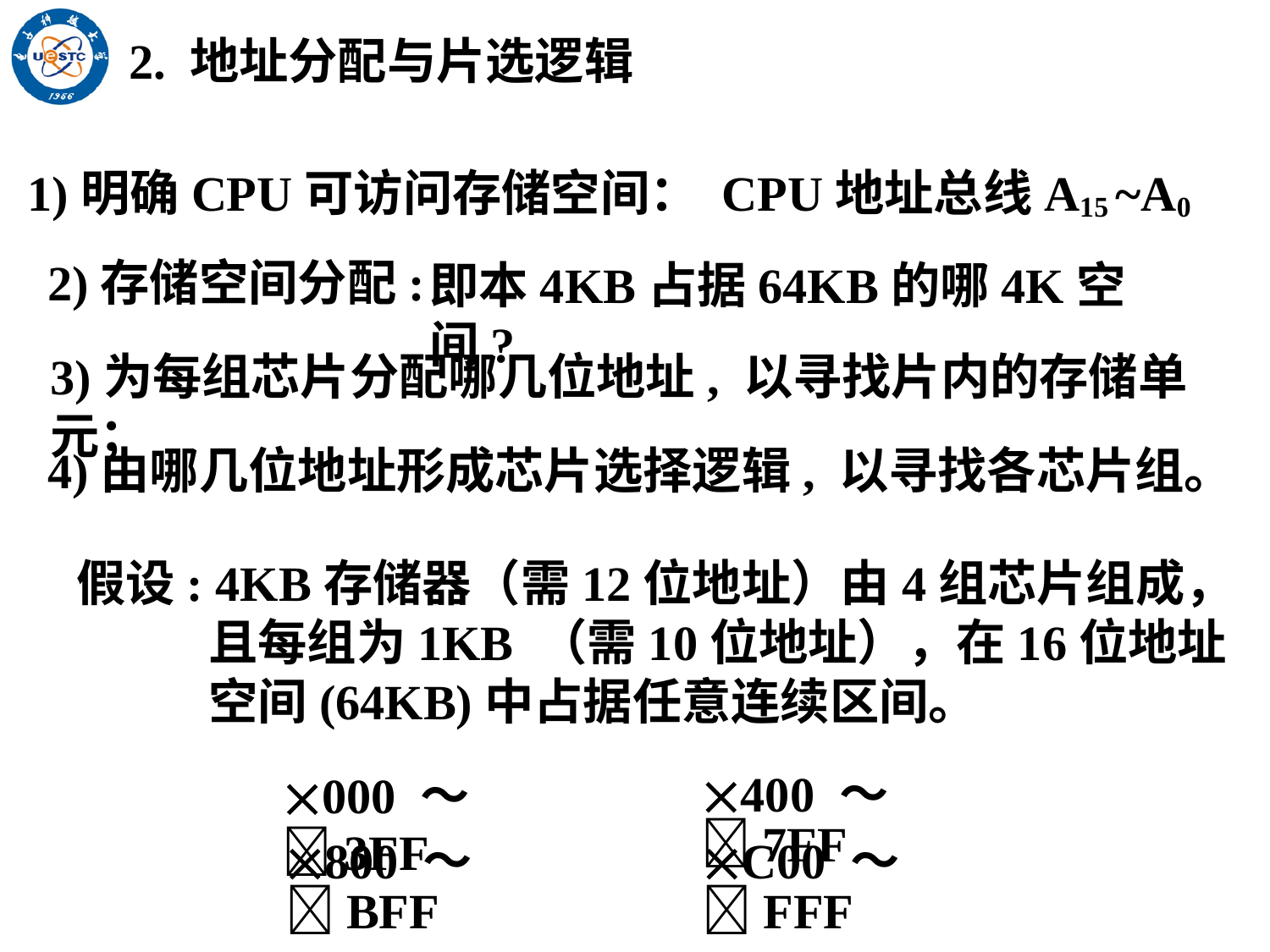

2. 地址分配与片选逻辑
1)明确CPU可访问存储空间： CPU地址总线A15 ~A0
2)存储空间分配:
即本4KB占据64KB的哪4K空间?
3)为每组芯片分配哪几位地址, 以寻找片内的存储单元；
4)由哪几位地址形成芯片选择逻辑, 以寻找各芯片组。
假设: 4KB存储器（需12位地址）由4组芯片组成，且每组为1KB （需10位地址），在16位地址空间(64KB)中占据任意连续区间。
×000 ～ ×3FF
×400 ～ ×7FF
×800 ～ ×BFF
×C00 ～ ×FFF